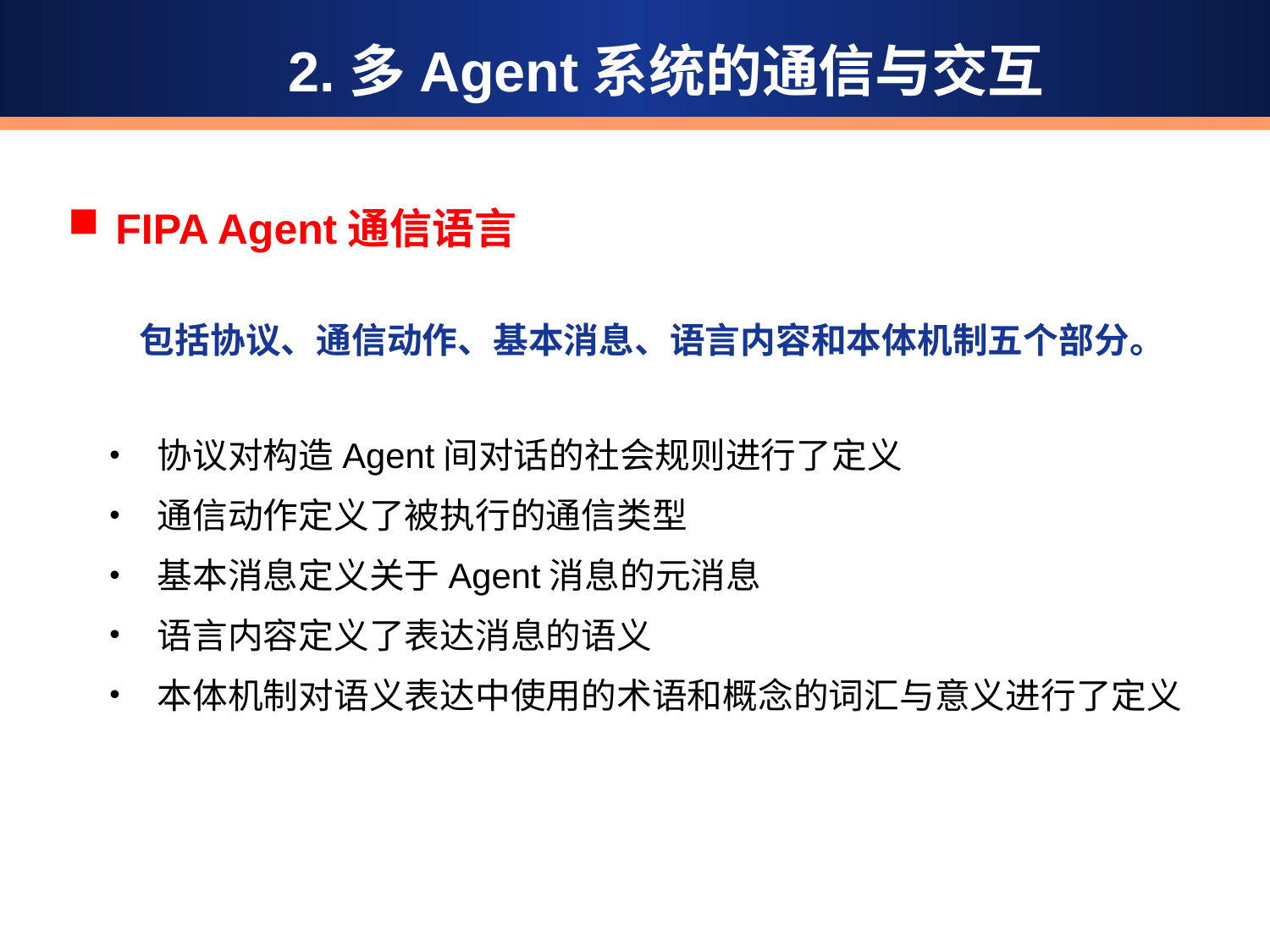

2.多Agent系统的通信与交互
FIPA Agent通信语言
包括协议、通信动作、基本消息、语言内容和本体机制五个部分。
协议对构造Agent间对话的社会规则进行了定义
通信动作定义了被执行的通信类型
基本消息定义关于Agent消息的元消息
语言内容定义了表达消息的语义
本体机制对语义表达中使用的术语和概念的词汇与意义进行了定义